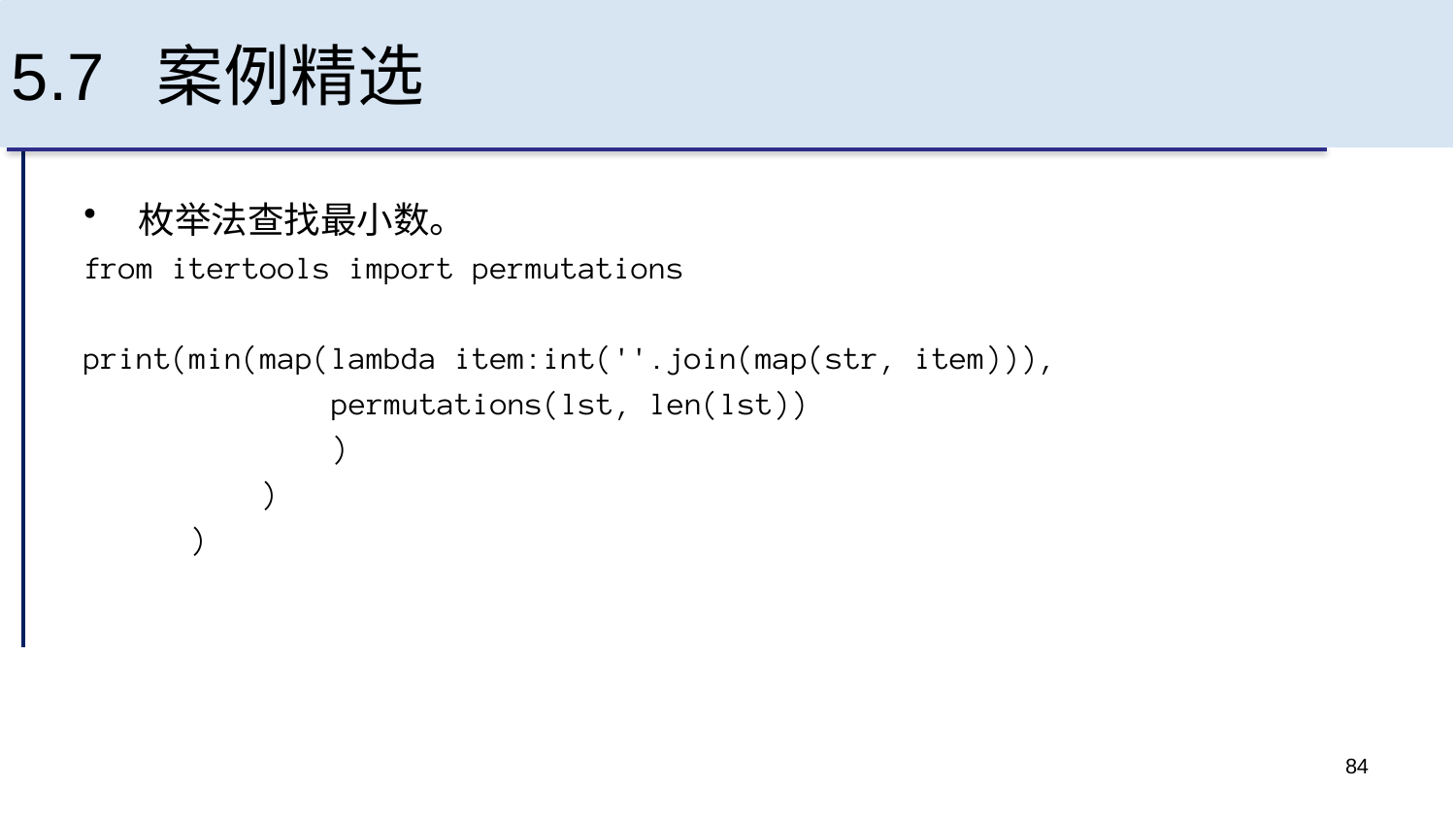

# 5.7  案例精选
枚举法查找最小数。
from itertools import permutations

print(min(map(lambda item:int(''.join(map(str, item))),
              permutations(lst, len(lst))
              )
          )
      )
84